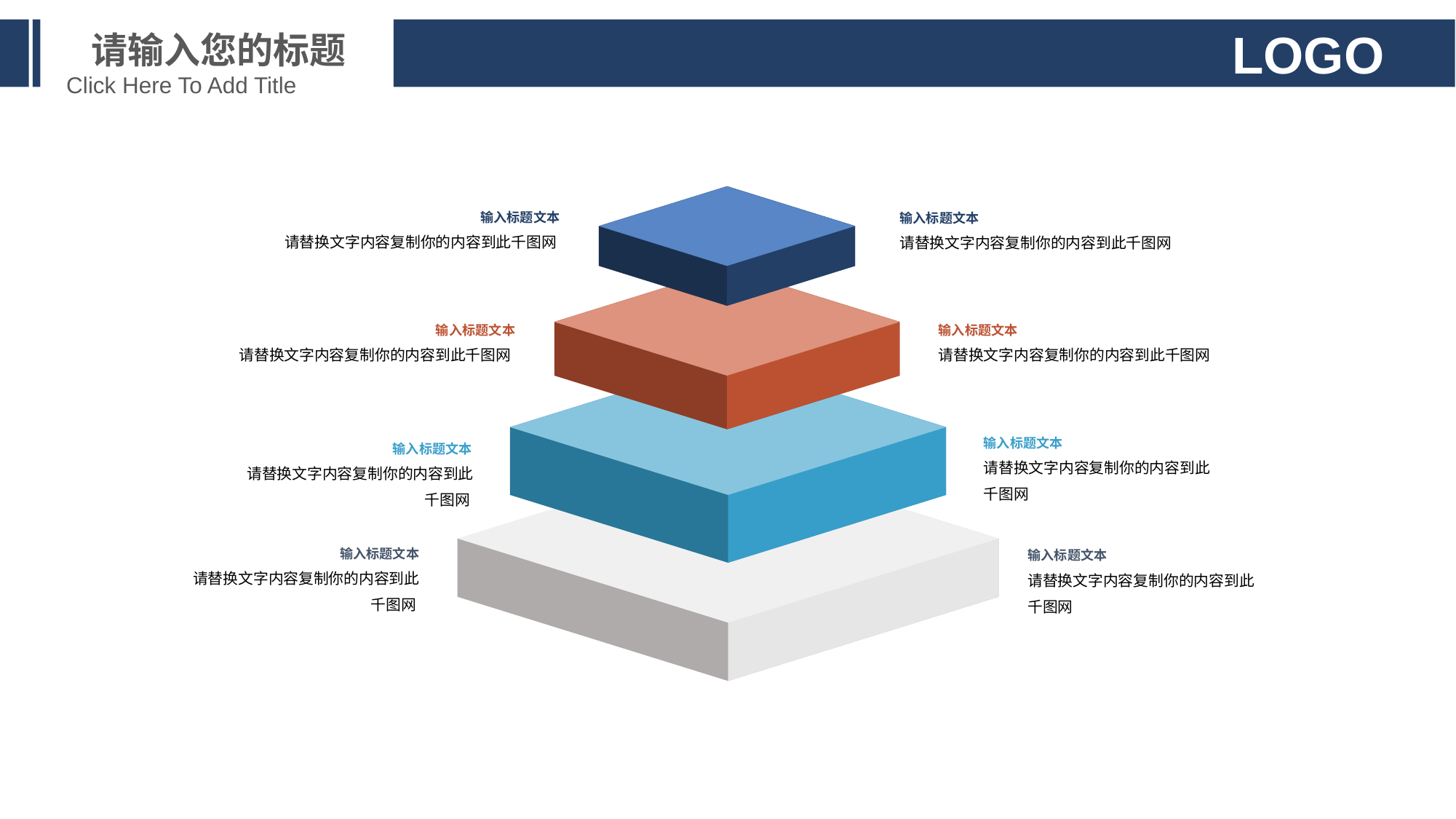

输入标题文本
输入标题文本
请替换文字内容复制你的内容到此千图网
请替换文字内容复制你的内容到此千图网

输入标题文本
输入标题文本
请替换文字内容复制你的内容到此千图网
请替换文字内容复制你的内容到此千图网

输入标题文本
输入标题文本
请替换文字内容复制你的内容到此
千图网

请替换文字内容复制你的内容到此
千图网
输入标题文本
输入标题文本
请替换文字内容复制你的内容到此
千图网
请替换文字内容复制你的内容到此
千图网